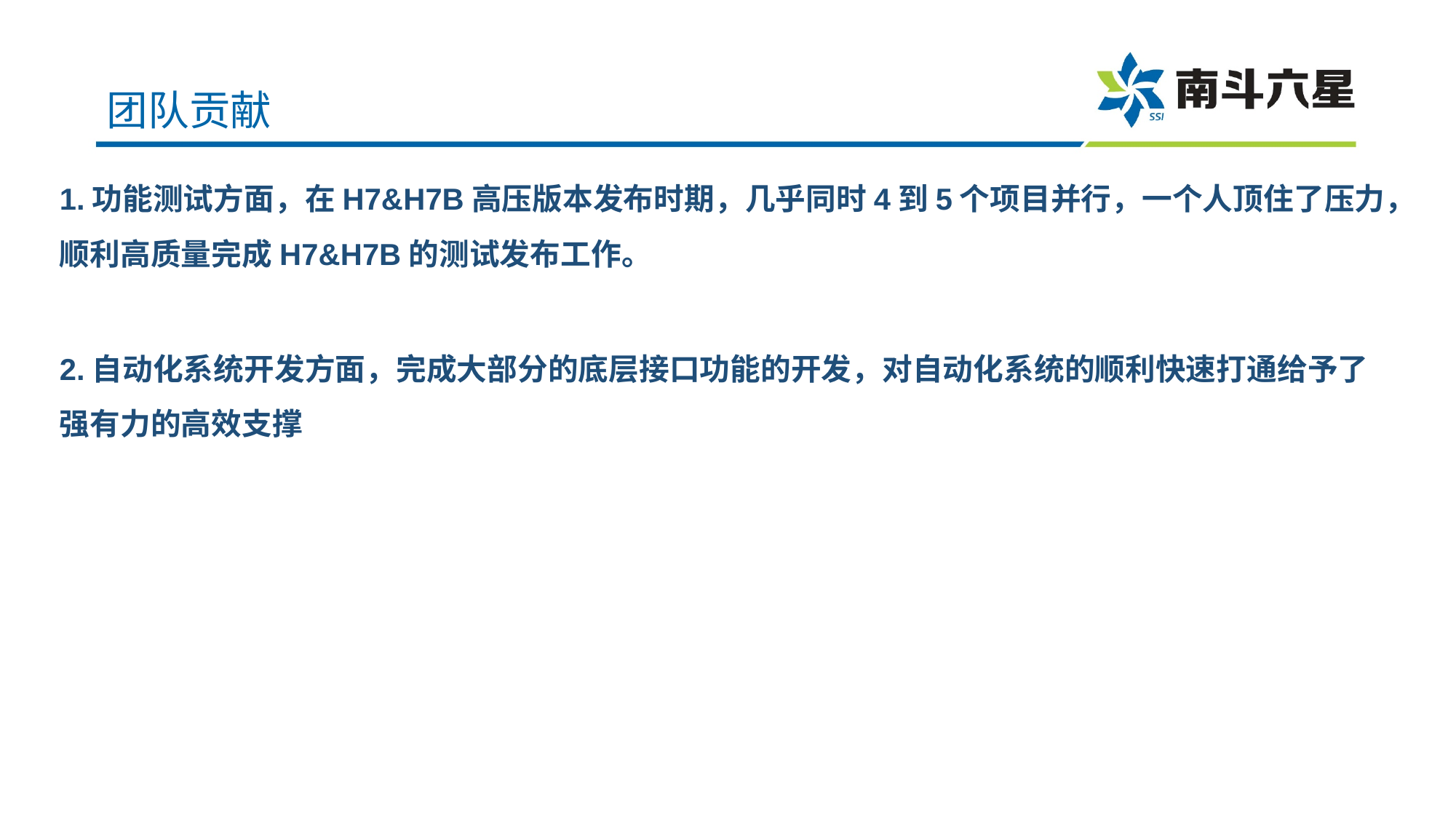

团队贡献

1.功能测试方面，在H7&H7B高压版本发布时期，几乎同时4到5个项目并行，一个人顶住了压力，顺利高质量完成H7&H7B的测试发布工作。

2.自动化系统开发方面，完成大部分的底层接口功能的开发，对自动化系统的顺利快速打通给予了强有力的高效支撑